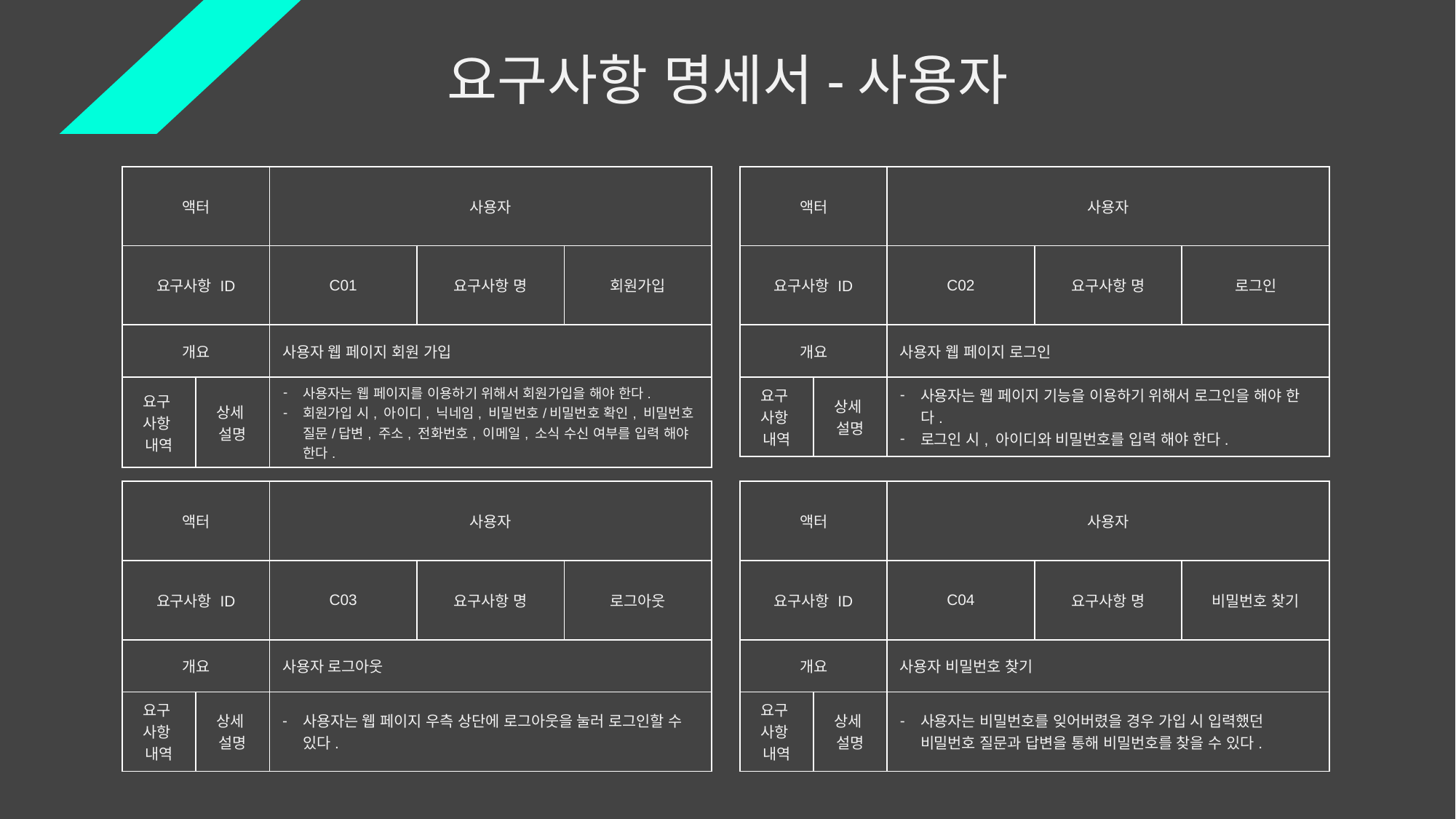

요구사항 명세서-사용자
| 액터 |  | 사용자 |  |  |
| --- | --- | --- | --- | --- |
| 요구사항 ID |  | C01 | 요구사항 명 | 회원가입 |
| 개요 |  | 사용자 웹 페이지 회원 가입 |  |  |
| 요구 사항 내역 | 상세 설명 | 사용자는 웹 페이지를 이용하기 위해서 회원가입을 해야 한다. 회원가입 시, 아이디, 닉네임, 비밀번호/비밀번호 확인, 비밀번호 질문/답변, 주소, 전화번호, 이메일, 소식 수신 여부를 입력 해야 한다. |  |  |
| 액터 |  | 사용자 |  |  |
| --- | --- | --- | --- | --- |
| 요구사항 ID |  | C02 | 요구사항 명 | 로그인 |
| 개요 |  | 사용자 웹 페이지 로그인 |  |  |
| 요구 사항 내역 | 상세 설명 | 사용자는 웹 페이지 기능을 이용하기 위해서 로그인을 해야 한다. 로그인 시, 아이디와 비밀번호를 입력 해야 한다. |  |  |
| 액터 |  | 사용자 |  |  |
| --- | --- | --- | --- | --- |
| 요구사항 ID |  | C03 | 요구사항 명 | 로그아웃 |
| 개요 |  | 사용자 로그아웃 |  |  |
| 요구 사항 내역 | 상세 설명 | 사용자는 웹 페이지 우측 상단에 로그아웃을 눌러 로그인할 수 있다. |  |  |
| 액터 |  | 사용자 |  |  |
| --- | --- | --- | --- | --- |
| 요구사항 ID |  | C04 | 요구사항 명 | 비밀번호 찾기 |
| 개요 |  | 사용자 비밀번호 찾기 |  |  |
| 요구 사항 내역 | 상세 설명 | 사용자는 비밀번호를 잊어버렸을 경우 가입 시 입력했던 비밀번호 질문과 답변을 통해 비밀번호를 찾을 수 있다. |  |  |